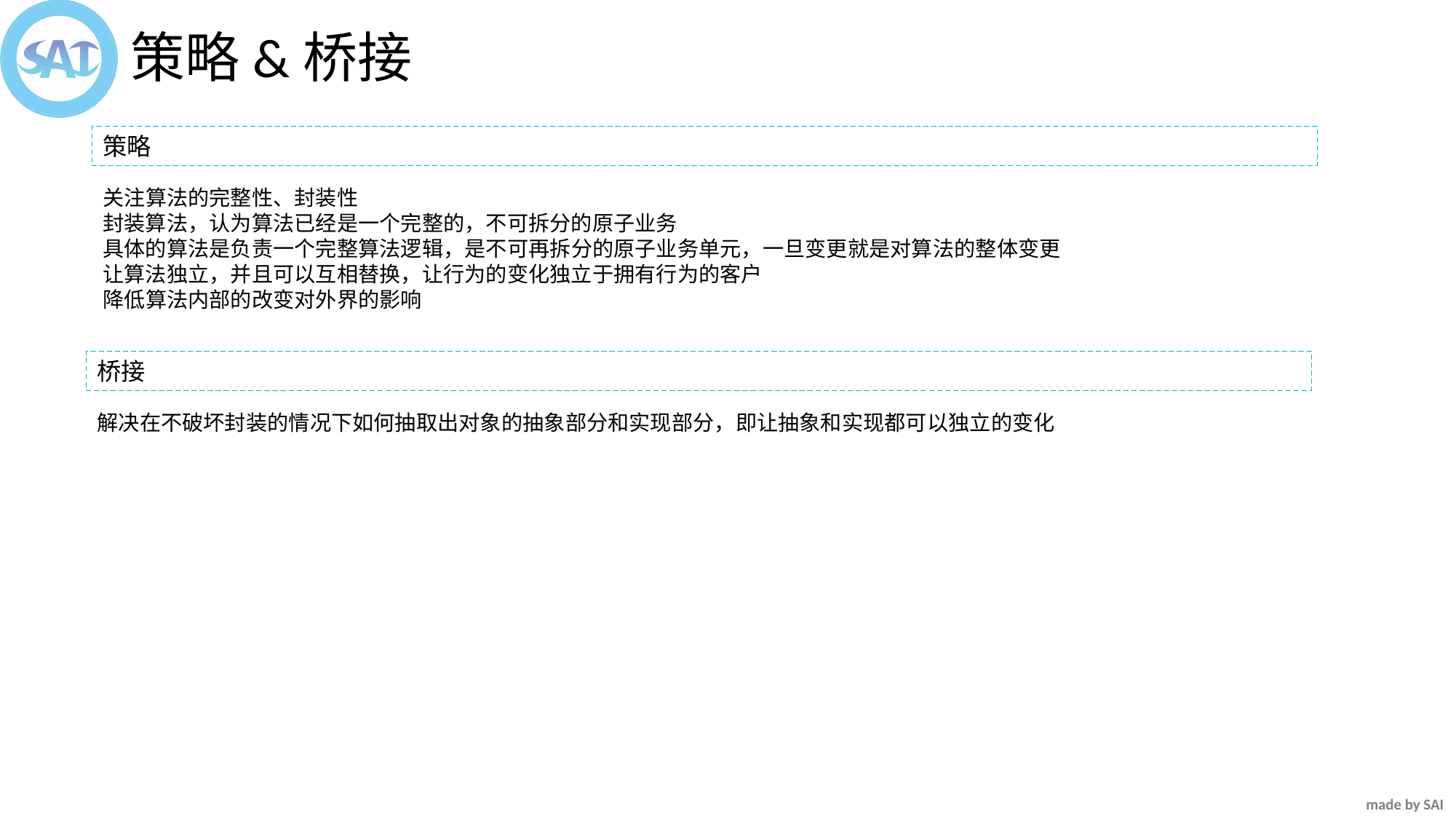

策略&桥接
策略
关注算法的完整性、封装性
封装算法，认为算法已经是一个完整的，不可拆分的原子业务
具体的算法是负责一个完整算法逻辑，是不可再拆分的原子业务单元，一旦变更就是对算法的整体变更
让算法独立，并且可以互相替换，让行为的变化独立于拥有行为的客户
降低算法内部的改变对外界的影响
桥接
解决在不破坏封装的情况下如何抽取出对象的抽象部分和实现部分，即让抽象和实现都可以独立的变化